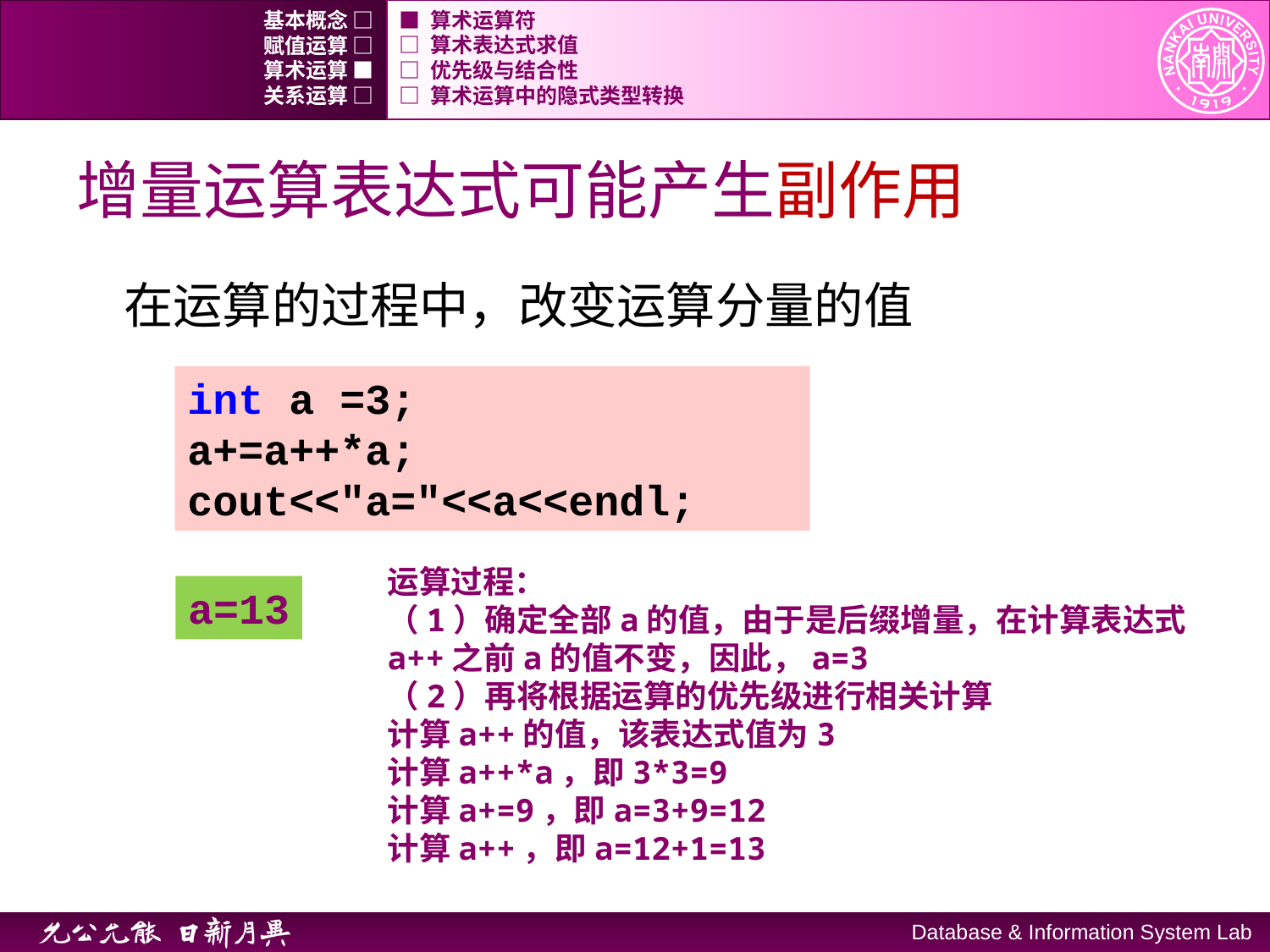

基本概念 □
■ 算术运算符
赋值运算 □
□ 算术表达式求值
算术运算 ■
□ 优先级与结合性
关系运算 □
□ 算术运算中的隐式类型转换
# 增量运算表达式可能产生副作用
在运算的过程中，改变运算分量的值
int a =3;
a+=a++*a;
cout<<"a="<<a<<endl;
运算过程：
（1）确定全部a的值，由于是后缀增量，在计算表达式a++之前a的值不变，因此，a=3
（2）再将根据运算的优先级进行相关计算
计算a++的值，该表达式值为3
计算a++*a，即3*3=9
计算a+=9，即a=3+9=12
计算a++，即a=12+1=13
a=13